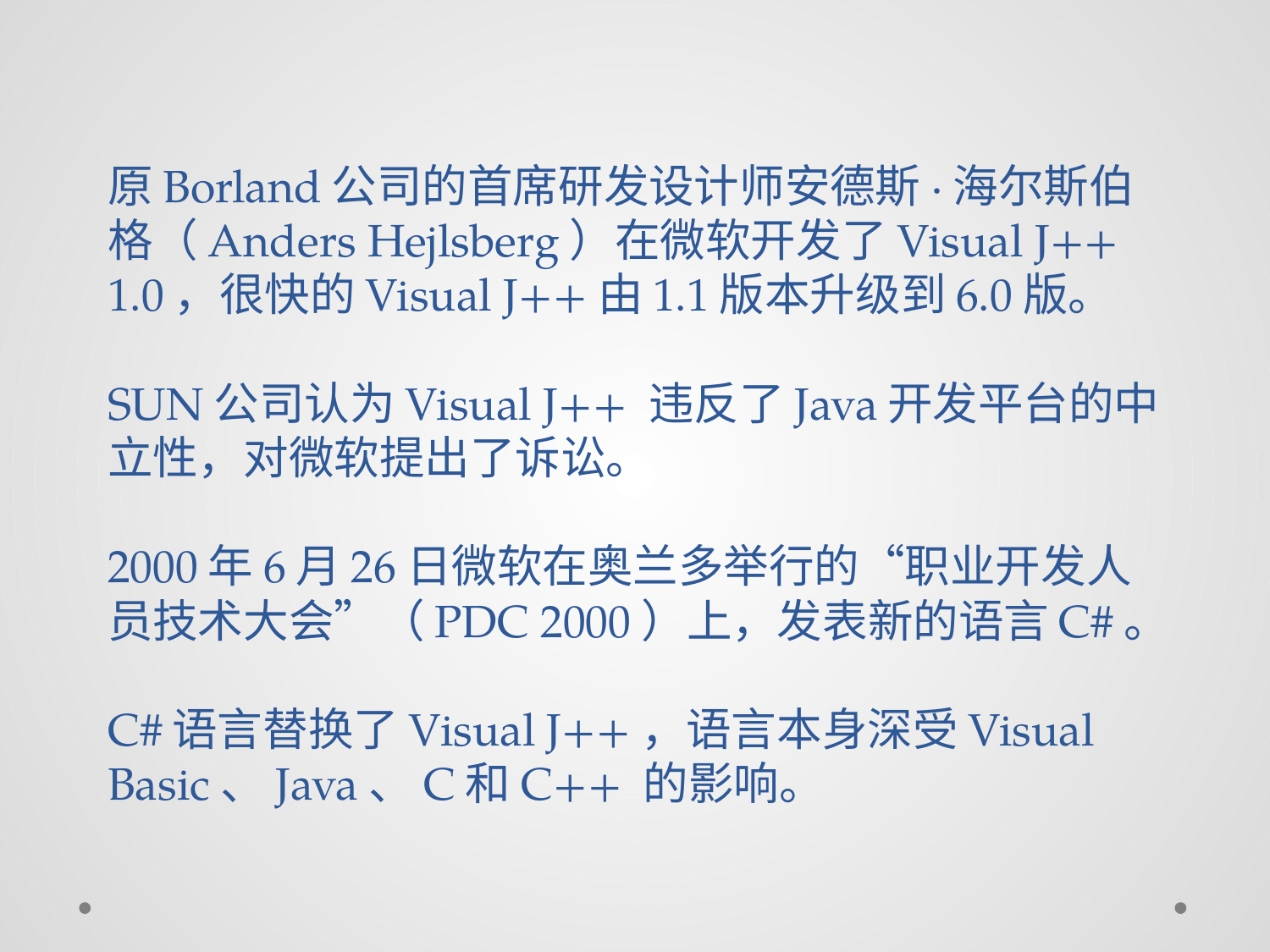

# 原Borland公司的首席研发设计师安德斯·海尔斯伯格（Anders Hejlsberg）在微软开发了Visual J++ 1.0，很快的Visual J++由1.1版本升级到6.0版。 SUN公司认为Visual J++ 违反了Java开发平台的中立性，对微软提出了诉讼。 2000年6月26日微软在奥兰多举行的“职业开发人员技术大会”（PDC 2000）上，发表新的语言C#。 C#语言替换了Visual J++，语言本身深受Visual Basic、Java、C和C++ 的影响。